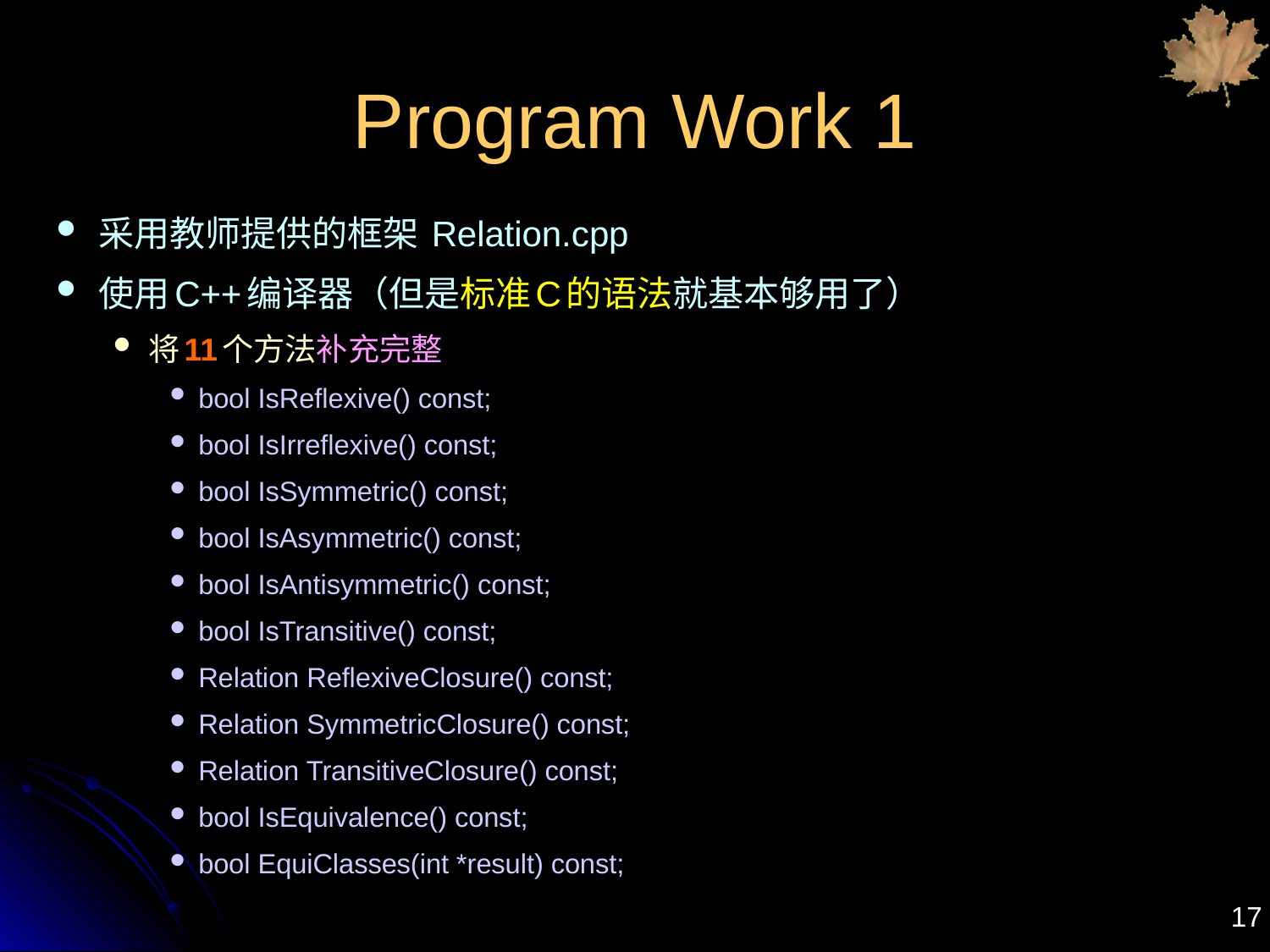

# Program Work 1
采用教师提供的框架 Relation.cpp
使用C++编译器（但是标准C的语法就基本够用了）
将11个方法补充完整
bool IsReflexive() const;
bool IsIrreflexive() const;
bool IsSymmetric() const;
bool IsAsymmetric() const;
bool IsAntisymmetric() const;
bool IsTransitive() const;
Relation ReflexiveClosure() const;
Relation SymmetricClosure() const;
Relation TransitiveClosure() const;
bool IsEquivalence() const;
bool EquiClasses(int *result) const;
17